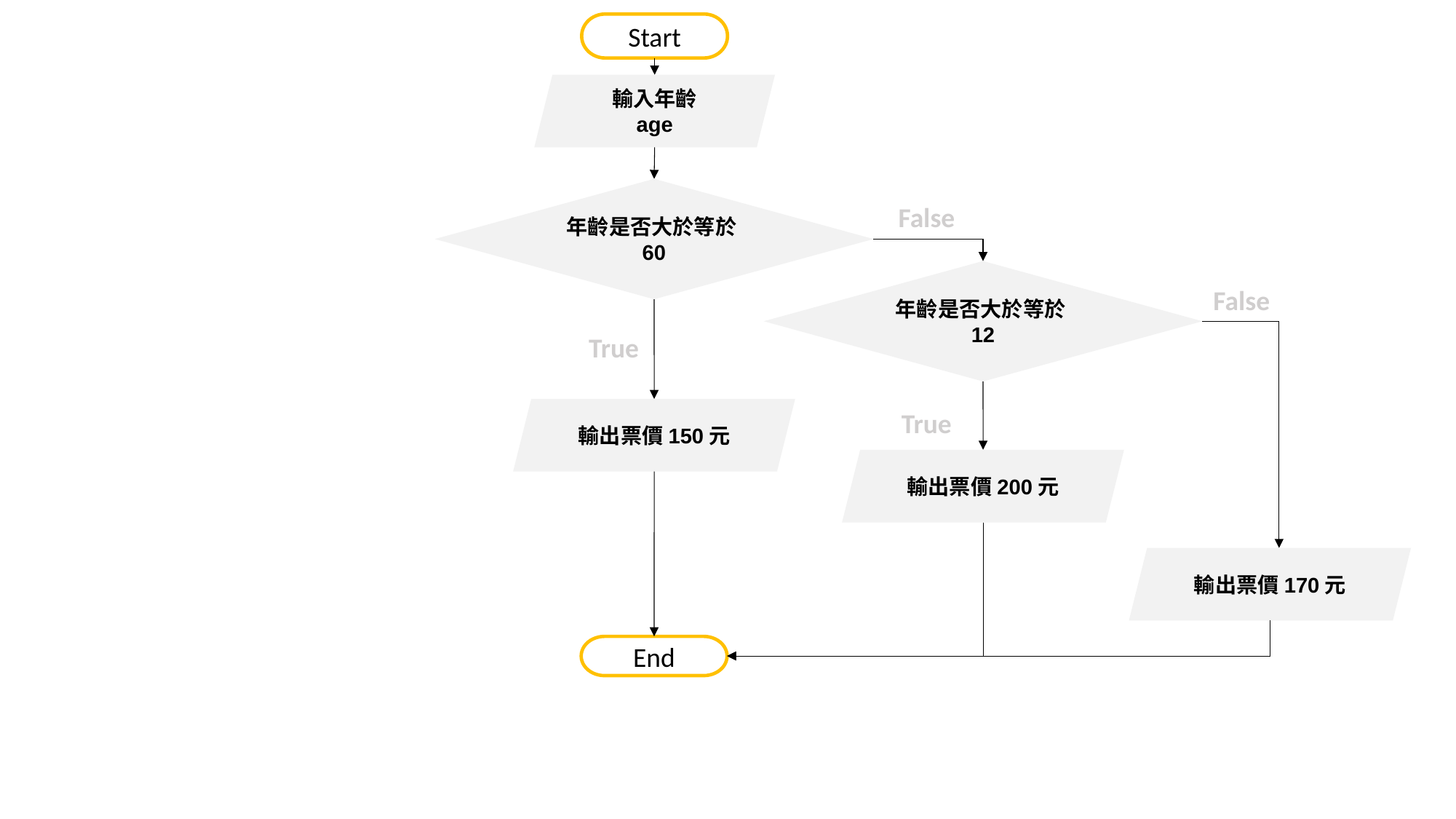

Start
輸入年齡
age
年齡是否大於等於60
False
年齡是否大於等於12
False
True
輸出票價150元
True
輸出票價200元
輸出票價170元
End